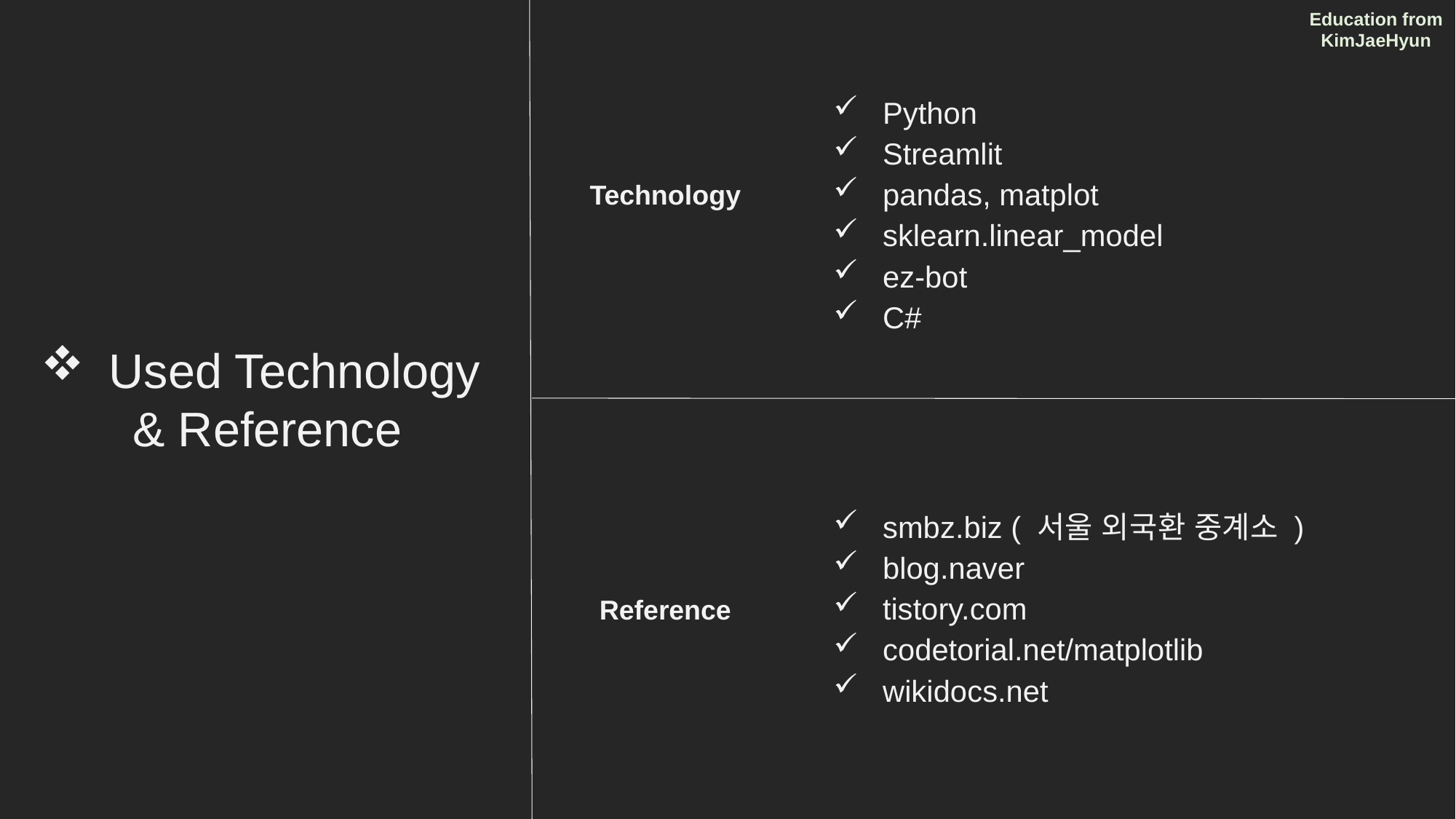

Education from KimJaeHyun
 Python
 Streamlit
 pandas, matplot
 sklearn.linear_model
 ez-bot
 C#
Technology
 Used Technology
& Reference
 smbz.biz ( 서울 외국환 중계소 )
 blog.naver
 tistory.com
 codetorial.net/matplotlib
 wikidocs.net
Reference